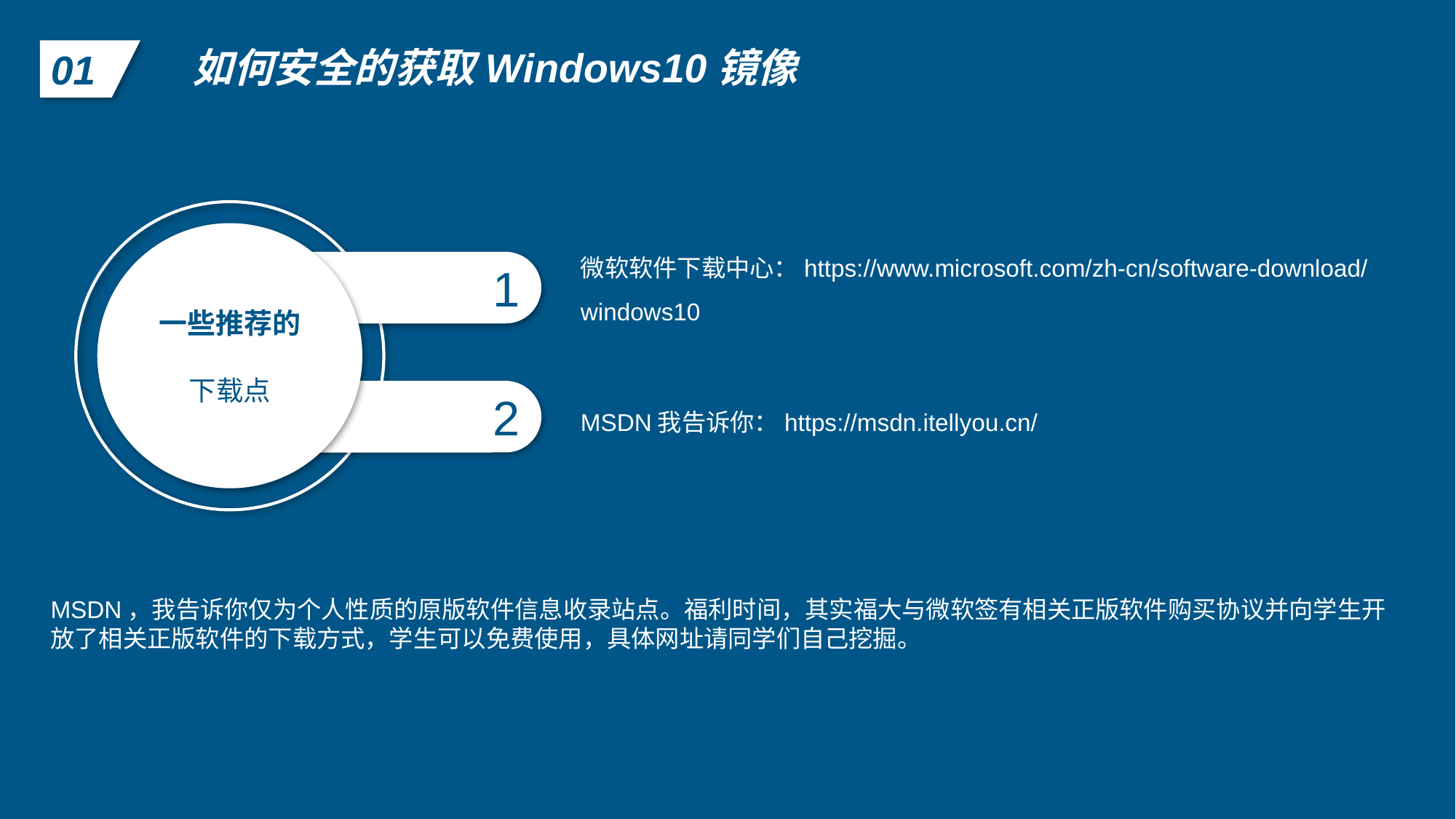

如何安全的获取Windows10镜像
01

一些推荐的

下载点
微软软件下载中心：https://www.microsoft.com/zh-cn/software-download/windows10
1
2
MSDN我告诉你：https://msdn.itellyou.cn/
MSDN，我告诉你仅为个人性质的原版软件信息收录站点。福利时间，其实福大与微软签有相关正版软件购买协议并向学生开放了相关正版软件的下载方式，学生可以免费使用，具体网址请同学们自己挖掘。